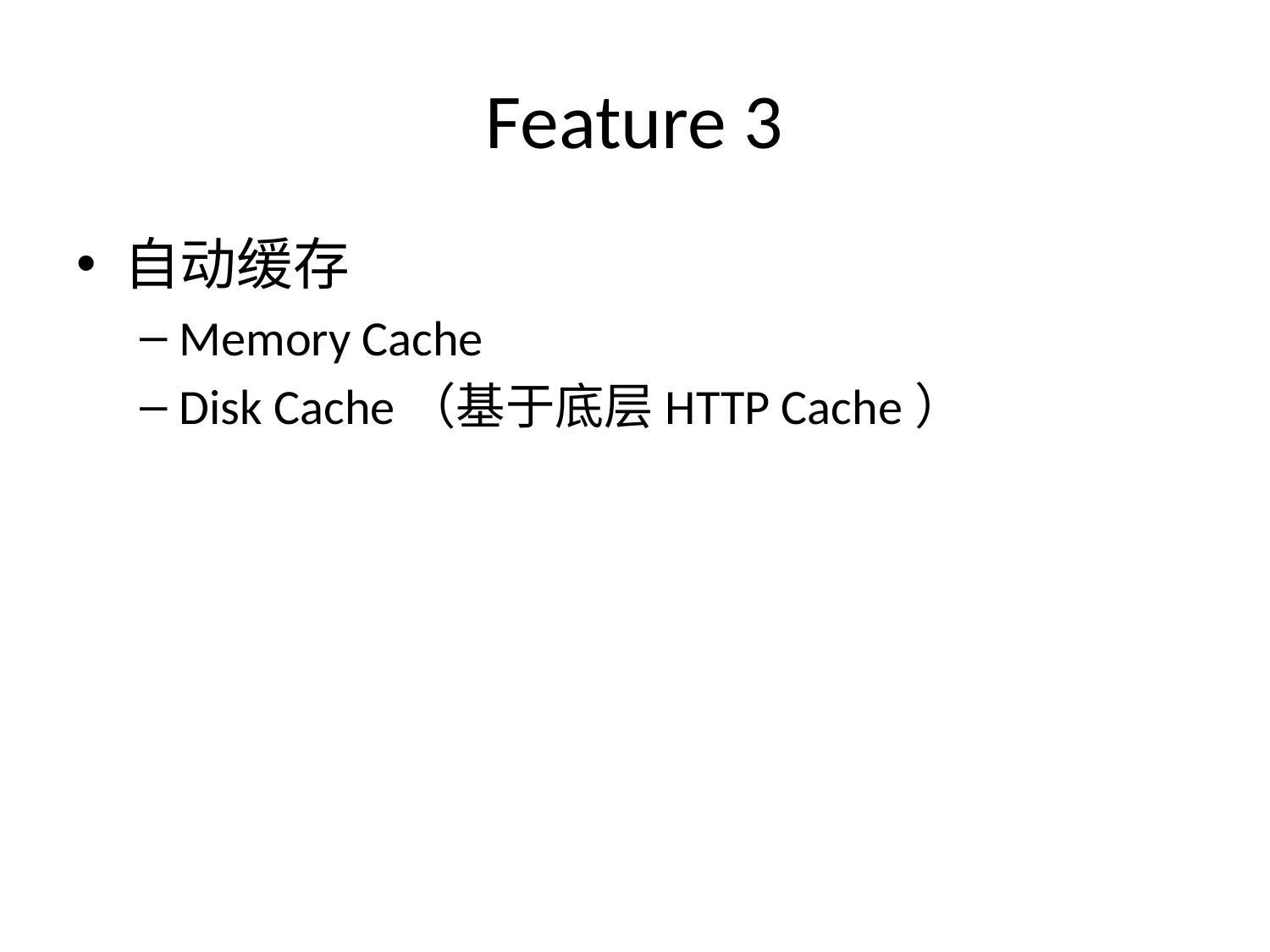

# Feature 3
自动缓存
Memory Cache
Disk Cache（基于底层HTTP Cache）